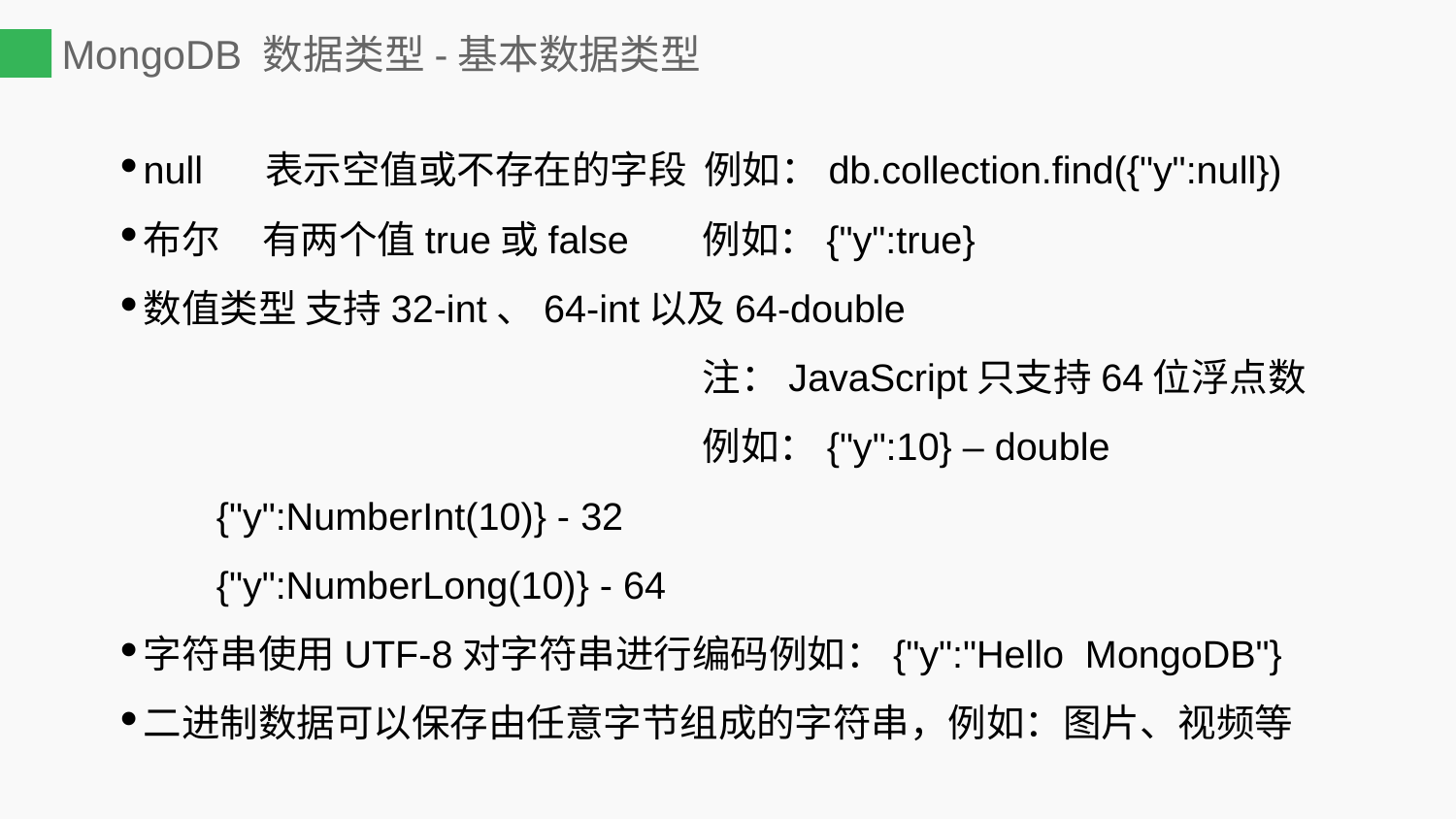

# MongoDB 数据类型-基本数据类型
null     表示空值或不存在的字段  例如：db.collection.find({"y":null})
布尔     有两个值true或false      例如：{"y":true}
数值类型 支持32-int、64-int以及64-double
				注：JavaScript只支持64位浮点数
				例如：{"y":10} – double
         {"y":NumberInt(10)} - 32
         {"y":NumberLong(10)} - 64
字符串使用UTF-8对字符串进行编码例如：{"y":"Hello  MongoDB"}
二进制数据可以保存由任意字节组成的字符串，例如：图片、视频等